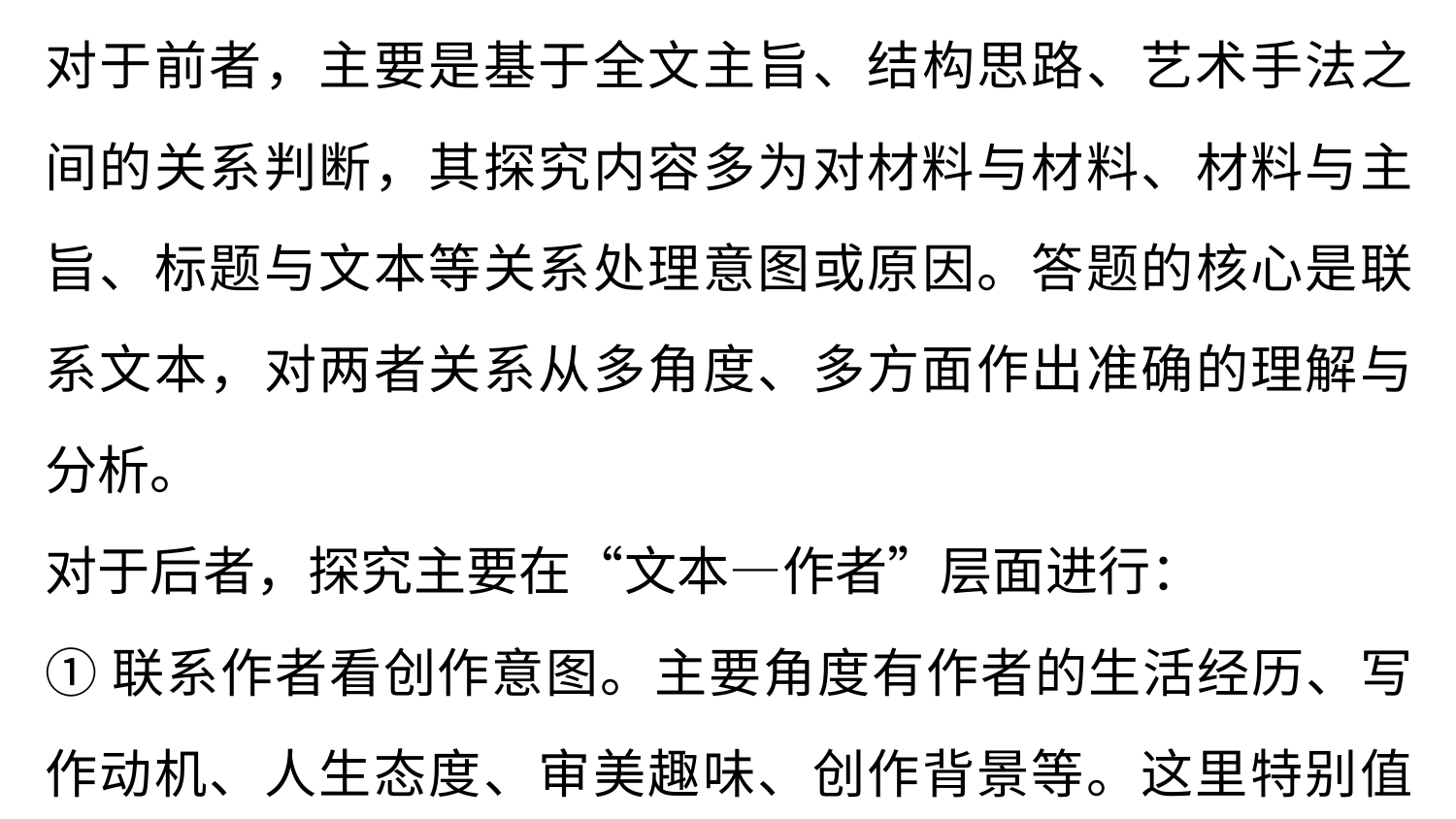

对于前者，主要是基于全文主旨、结构思路、艺术手法之间的关系判断，其探究内容多为对材料与材料、材料与主旨、标题与文本等关系处理意图或原因。答题的核心是联系文本，对两者关系从多角度、多方面作出准确的理解与分析。
对于后者，探究主要在“文本—作者”层面进行：
①联系作者看创作意图。主要角度有作者的生活经历、写作动机、人生态度、审美趣味、创作背景等。这里特别值得一提的是“创作背景”这个角度，它并不神秘，它就在写作时